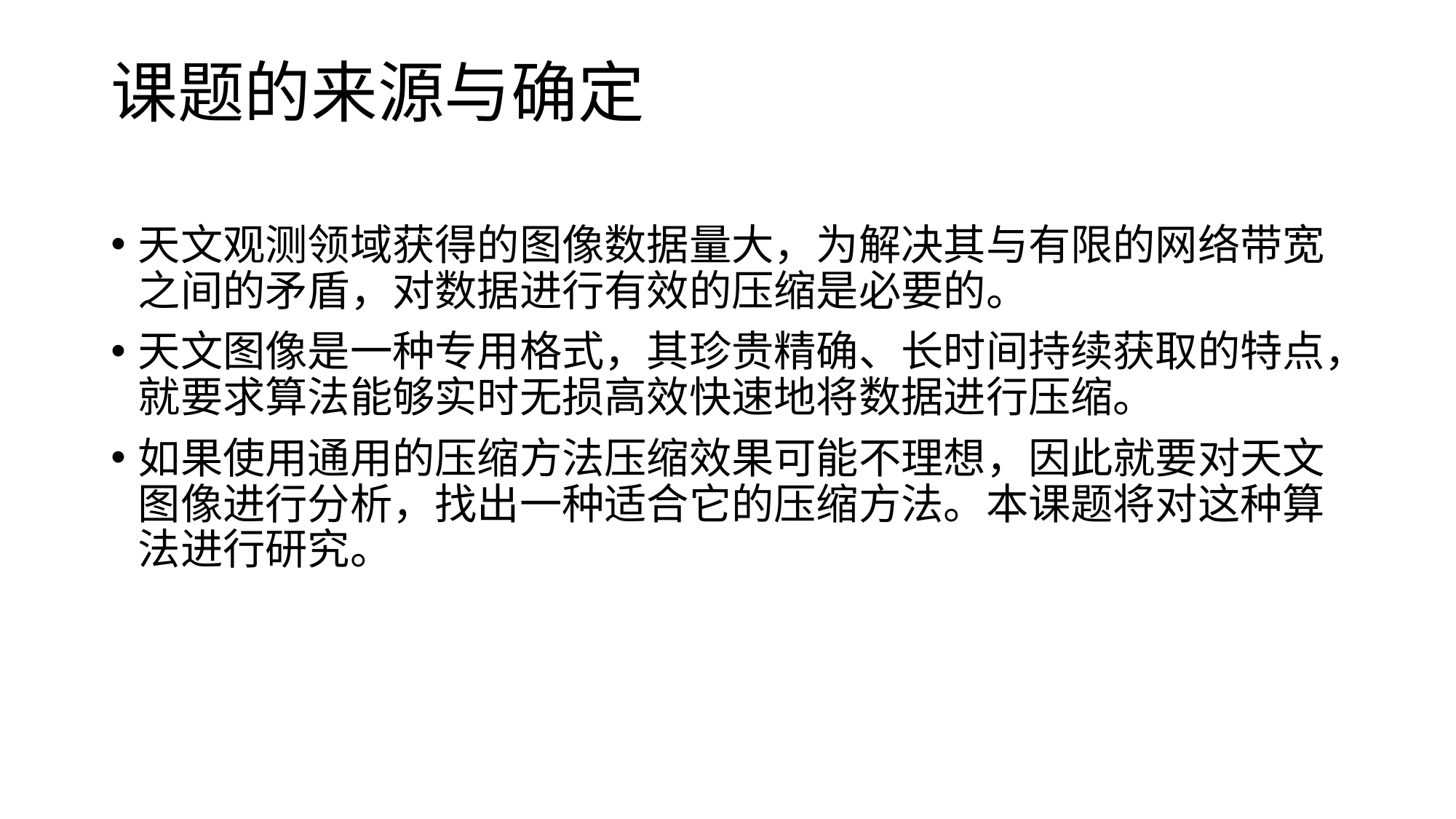

# 课题的来源与确定
天文观测领域获得的图像数据量大，为解决其与有限的网络带宽之间的矛盾，对数据进行有效的压缩是必要的。
天文图像是一种专用格式，其珍贵精确、长时间持续获取的特点，就要求算法能够实时无损高效快速地将数据进行压缩。
如果使用通用的压缩方法压缩效果可能不理想，因此就要对天文图像进行分析，找出一种适合它的压缩方法。本课题将对这种算法进行研究。